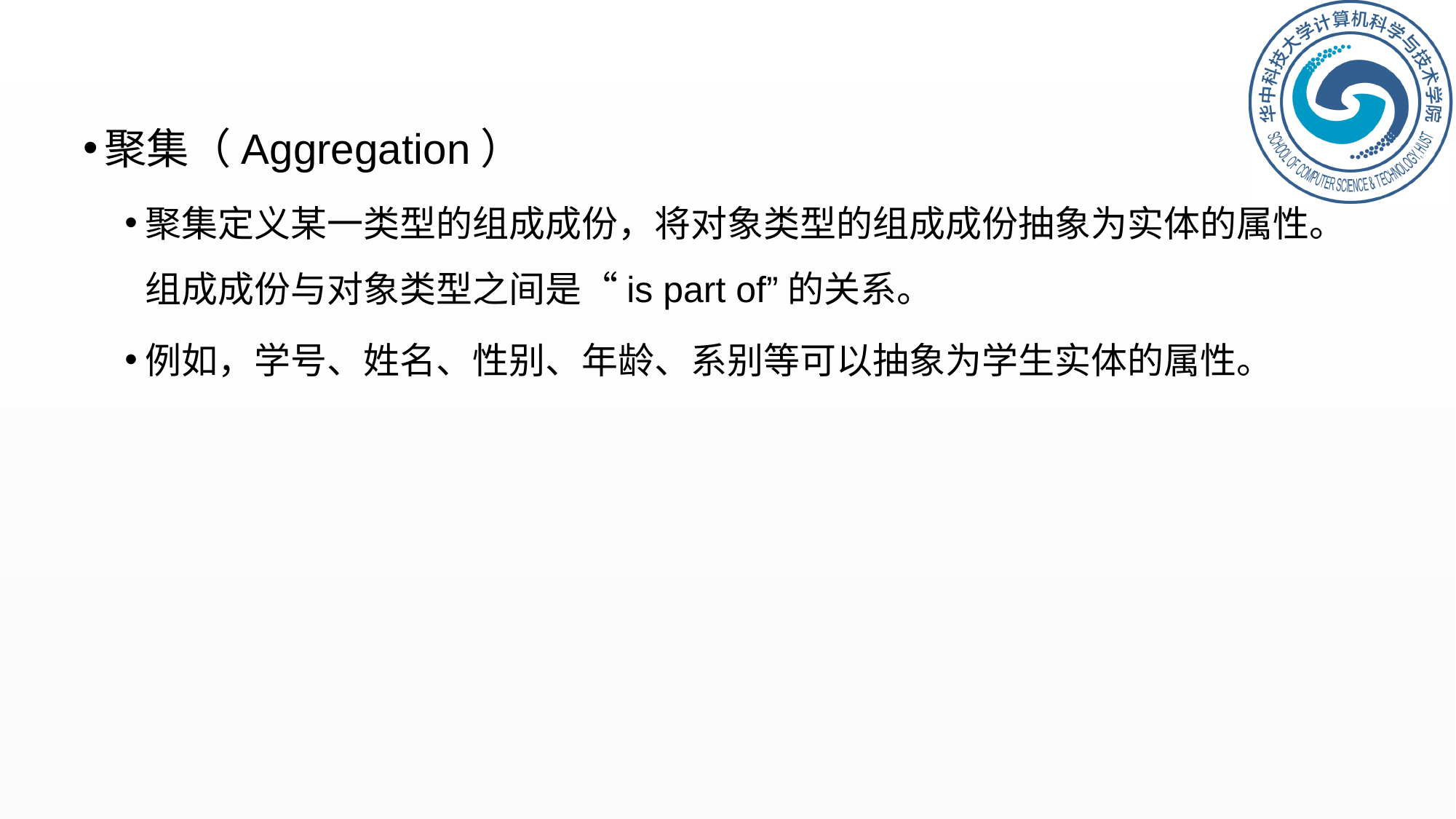

聚集（Aggregation）
聚集定义某一类型的组成成份，将对象类型的组成成份抽象为实体的属性。组成成份与对象类型之间是“is part of”的关系。
例如，学号、姓名、性别、年龄、系别等可以抽象为学生实体的属性。